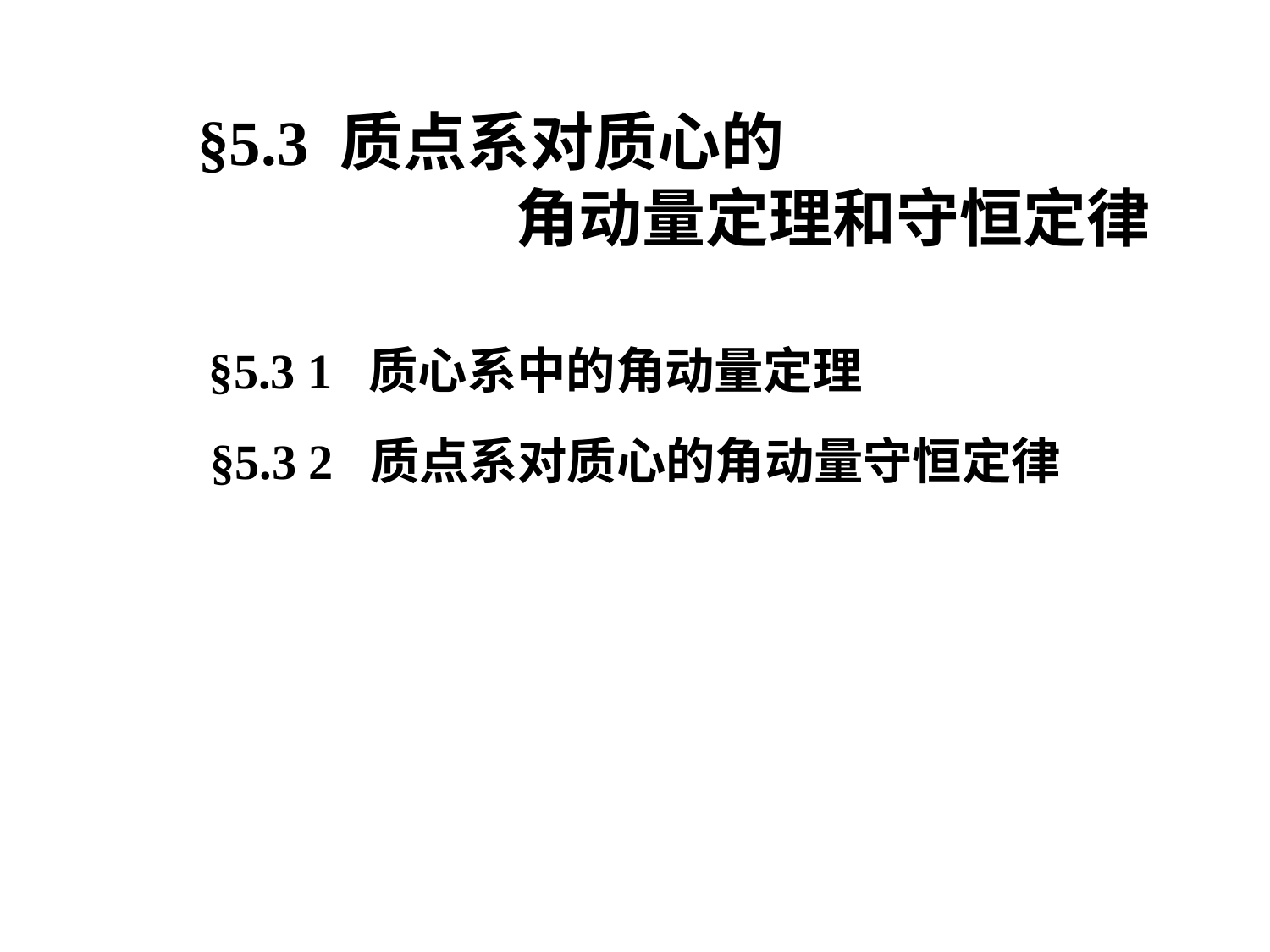

§5.3 质点系对质心的
                     角动量定理和守恒定律
§5.3 1  质心系中的角动量定理
§5.3 2  质点系对质心的角动量守恒定律